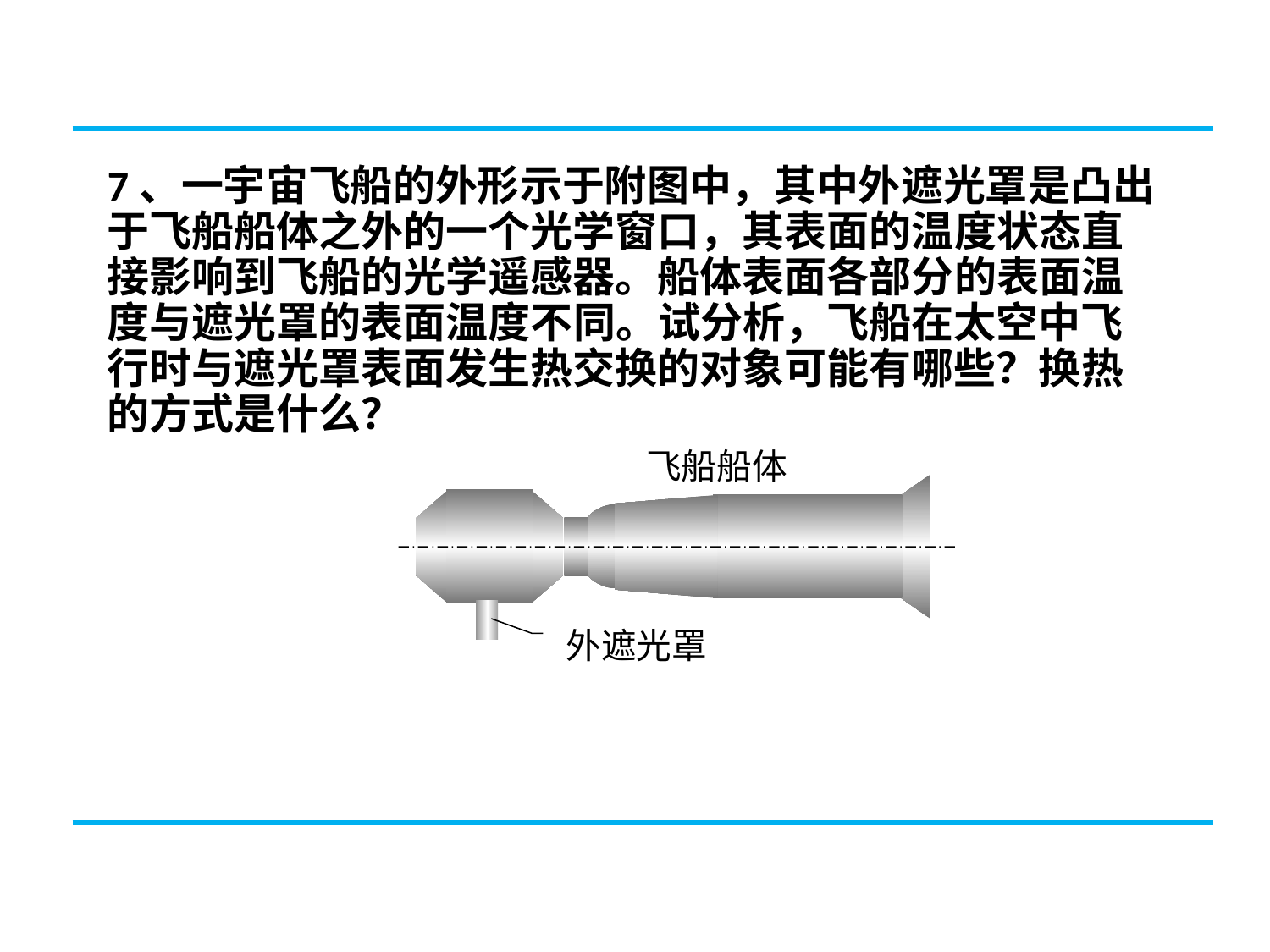

7、一宇宙飞船的外形示于附图中，其中外遮光罩是凸出于飞船船体之外的一个光学窗口，其表面的温度状态直接影响到飞船的光学遥感器。船体表面各部分的表面温度与遮光罩的表面温度不同。试分析，飞船在太空中飞行时与遮光罩表面发生热交换的对象可能有哪些？换热的方式是什么？

飞船船体

外遮光罩